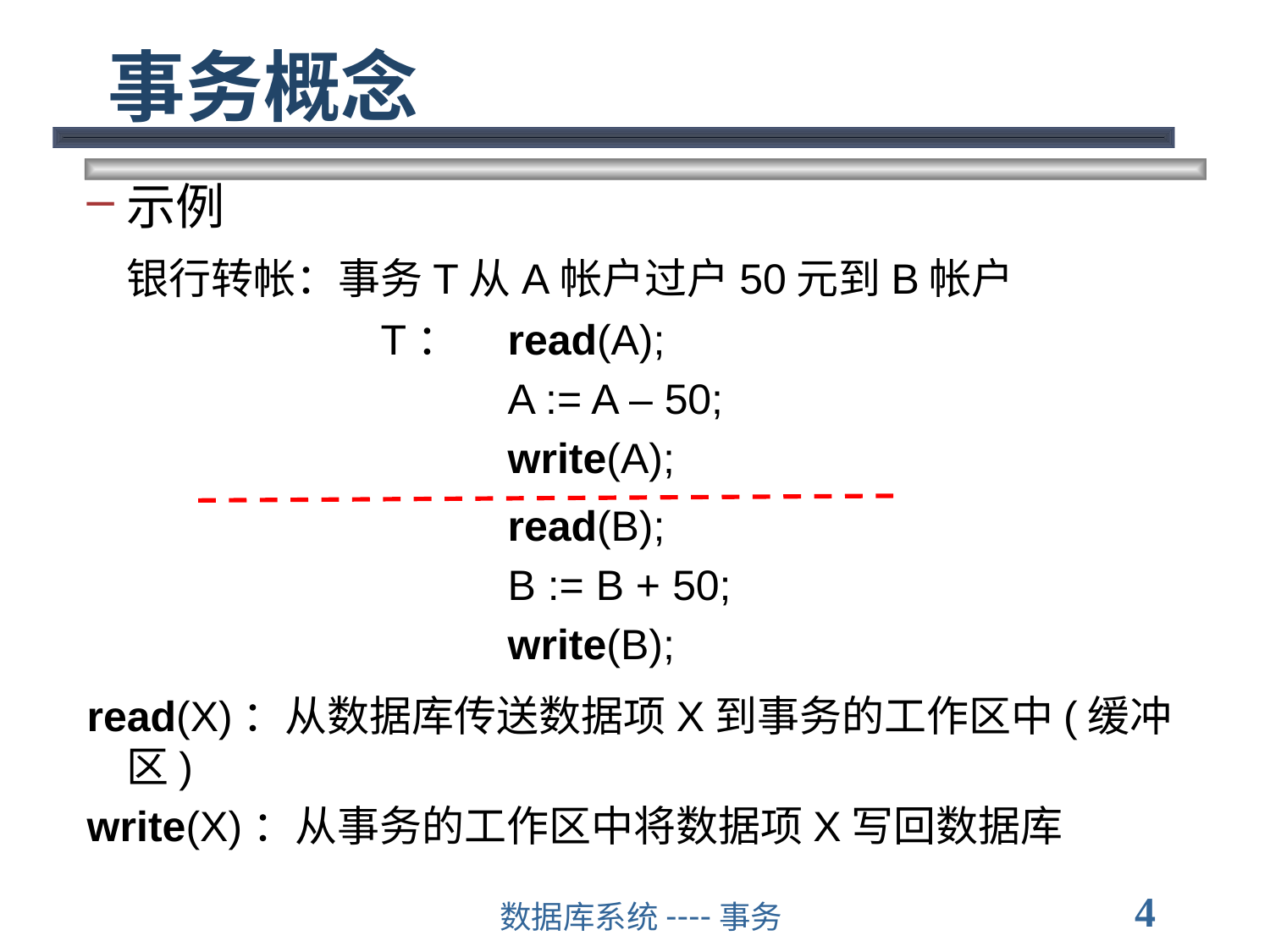

# 事务概念
示例
	银行转帐：事务T从A帐户过户50元到B帐户
			T：	read(A);
				A := A – 50;
				write(A);
				read(B);
				B := B + 50;
				write(B);
read(X)：从数据库传送数据项X到事务的工作区中(缓冲区)
write(X)：从事务的工作区中将数据项X写回数据库
4
数据库系统----事务